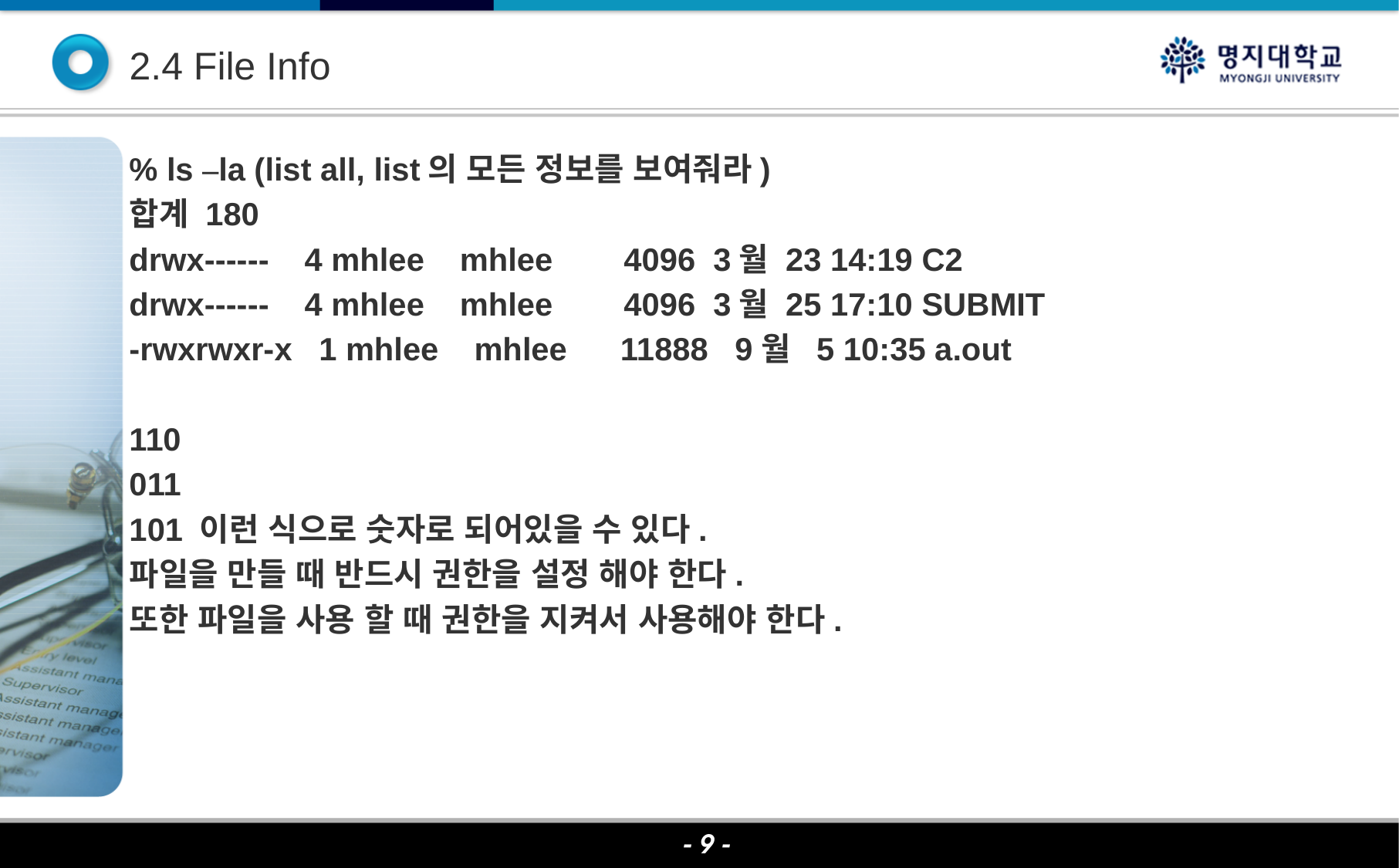

2.4 File Info
% ls –la (list all, list의 모든 정보를 보여줘라)
합계 180
drwx------    4 mhlee    mhlee        4096  3월 23 14:19 C2
drwx------    4 mhlee    mhlee        4096  3월 25 17:10 SUBMIT
-rwxrwxr-x   1 mhlee    mhlee      11888   9월  5 10:35 a.out

110
011
101 이런 식으로 숫자로 되어있을 수 있다.
파일을 만들 때 반드시 권한을 설정 해야 한다.
또한 파일을 사용 할 때 권한을 지켜서 사용해야 한다.

- 9 -